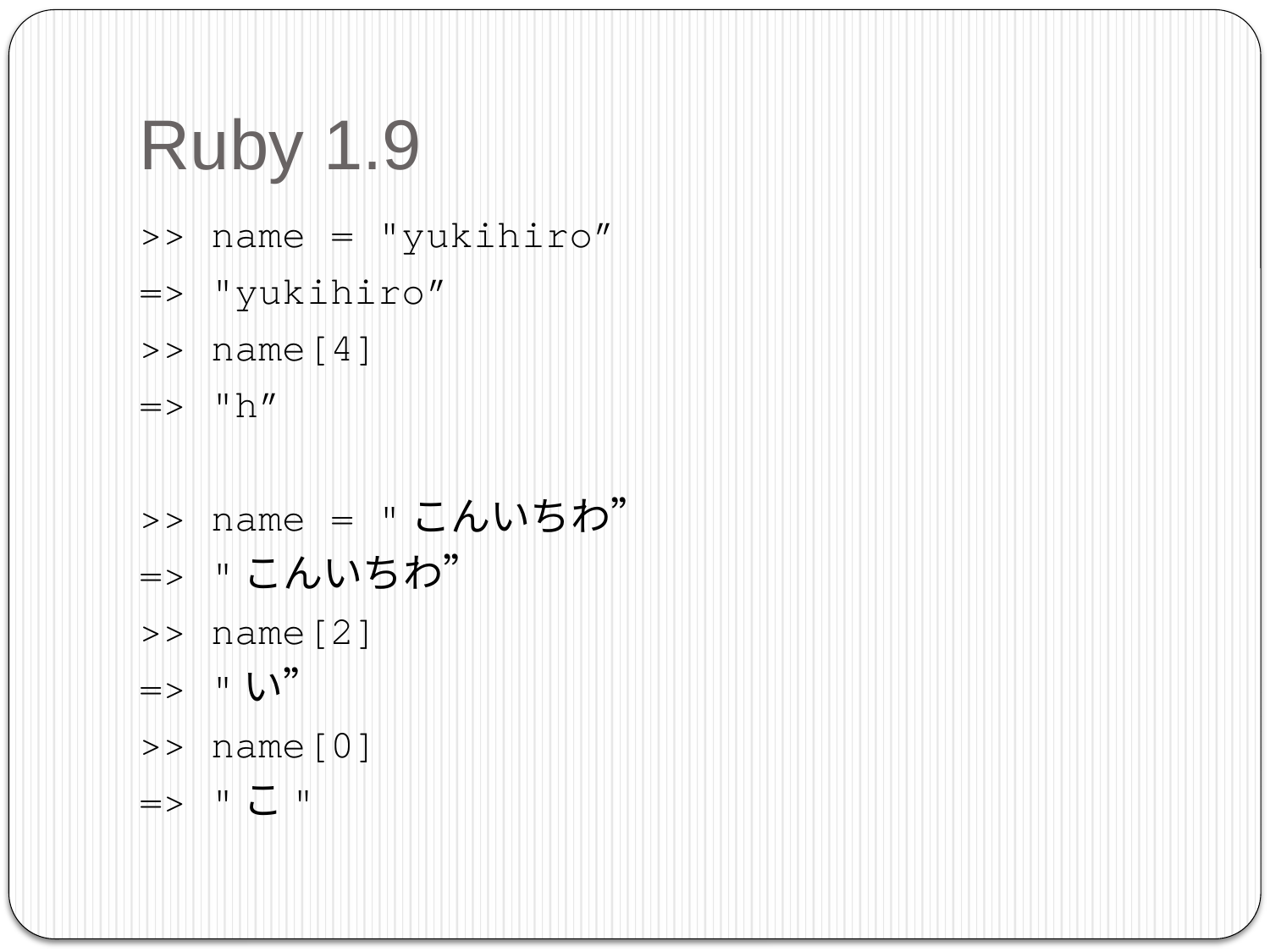

# Ruby 1.9
>> name = "yukihiro”
=> "yukihiro”
>> name[4]
=> "h”

>> name = "こんいちわ”
=> "こんいちわ”
>> name[2]
=> "い”
>> name[0]
=> "こ"